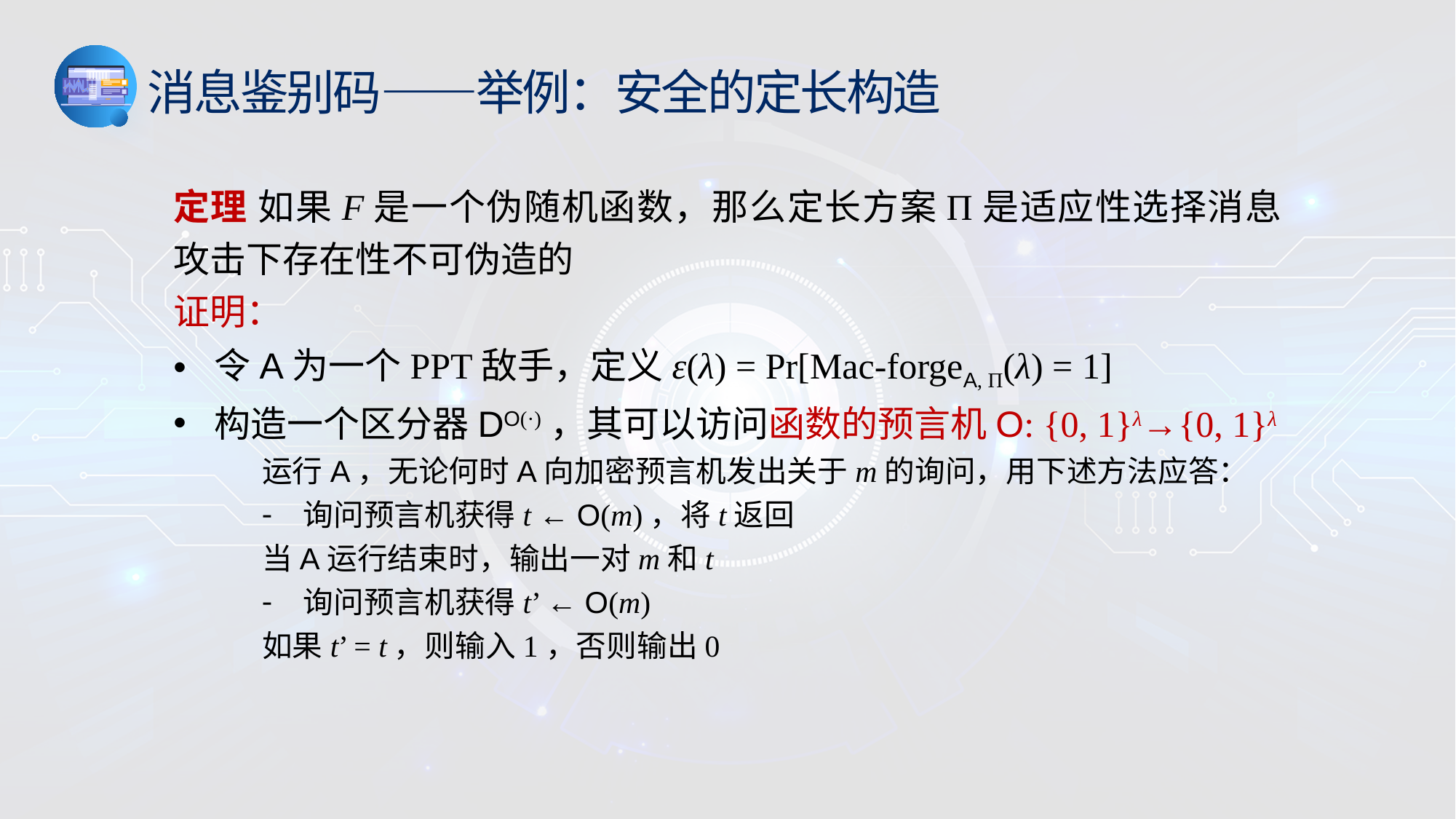

消息鉴别码——举例：安全的定长构造

定理 如果F是一个伪随机函数，那么定长方案Π是适应性选择消息攻击下存在性不可伪造的
证明：
令A为一个PPT敌手，定义ε(λ) = Pr[Mac-forgeA, Π(λ) = 1]
构造一个区分器DO(·)，其可以访问函数的预言机O: {0, 1}λ→{0, 1}λ
运行A，无论何时A向加密预言机发出关于m的询问，用下述方法应答：
询问预言机获得t ← O(m)，将t返回
当A运行结束时，输出一对m和t
询问预言机获得t’ ← O(m)
如果t’ = t，则输入1，否则输出0